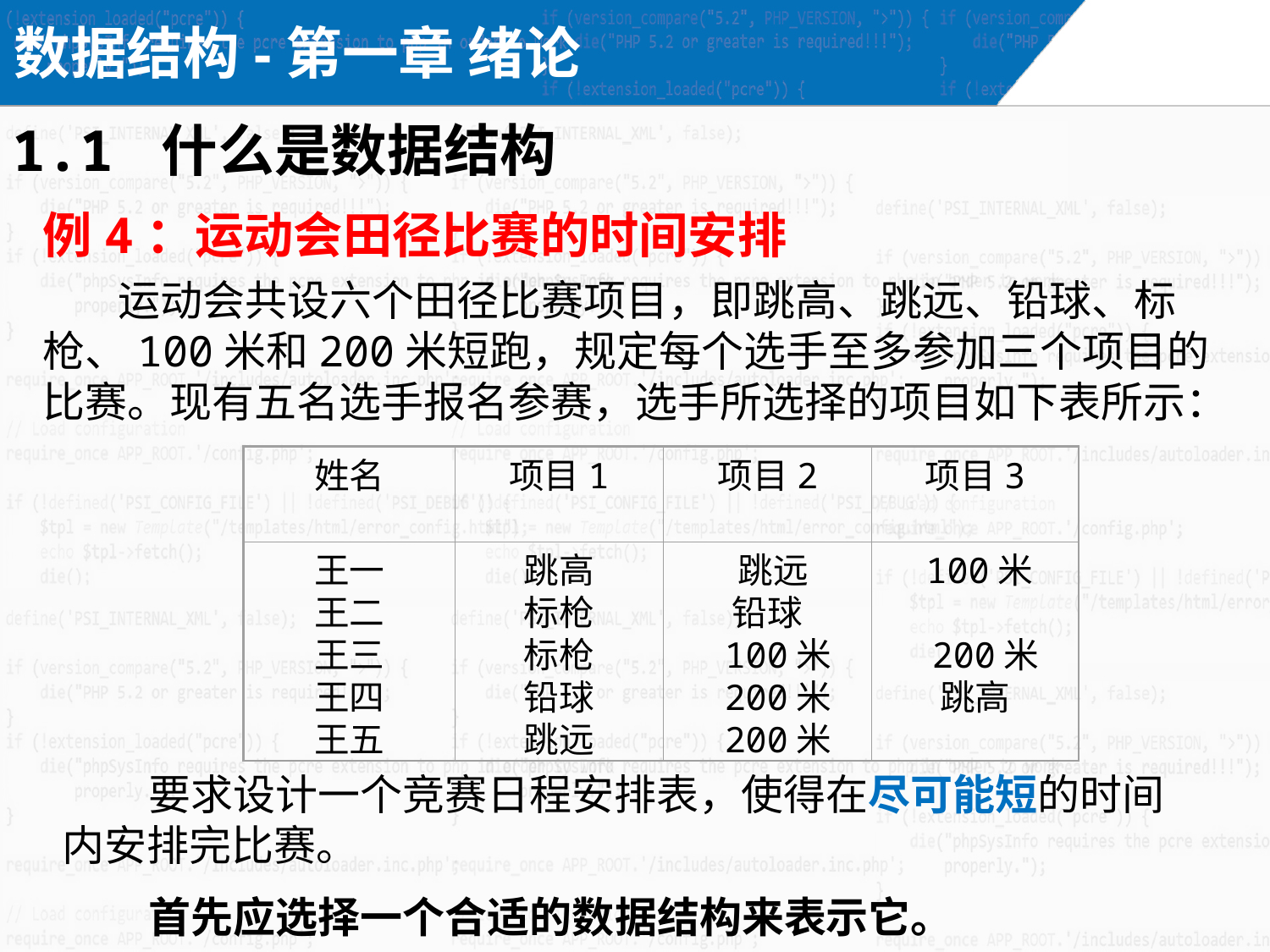

数据结构-第一章 绪论
1.1 什么是数据结构
例4：运动会田径比赛的时间安排
运动会共设六个田径比赛项目，即跳高、跳远、铅球、标枪、100米和200米短跑，规定每个选手至多参加三个项目的比赛。现有五名选手报名参赛，选手所选择的项目如下表所示：

姓名

项目1

项目2

项目3

王一
王二
王三
王四
王五

跳高
标枪
标枪
铅球
跳远

 跳远
铅球
 100米
 200米
 200米

 100米

 200米
跳高

        要求设计一个竞赛日程安排表，使得在尽可能短的时间内安排完比赛。
首先应选择一个合适的数据结构来表示它。